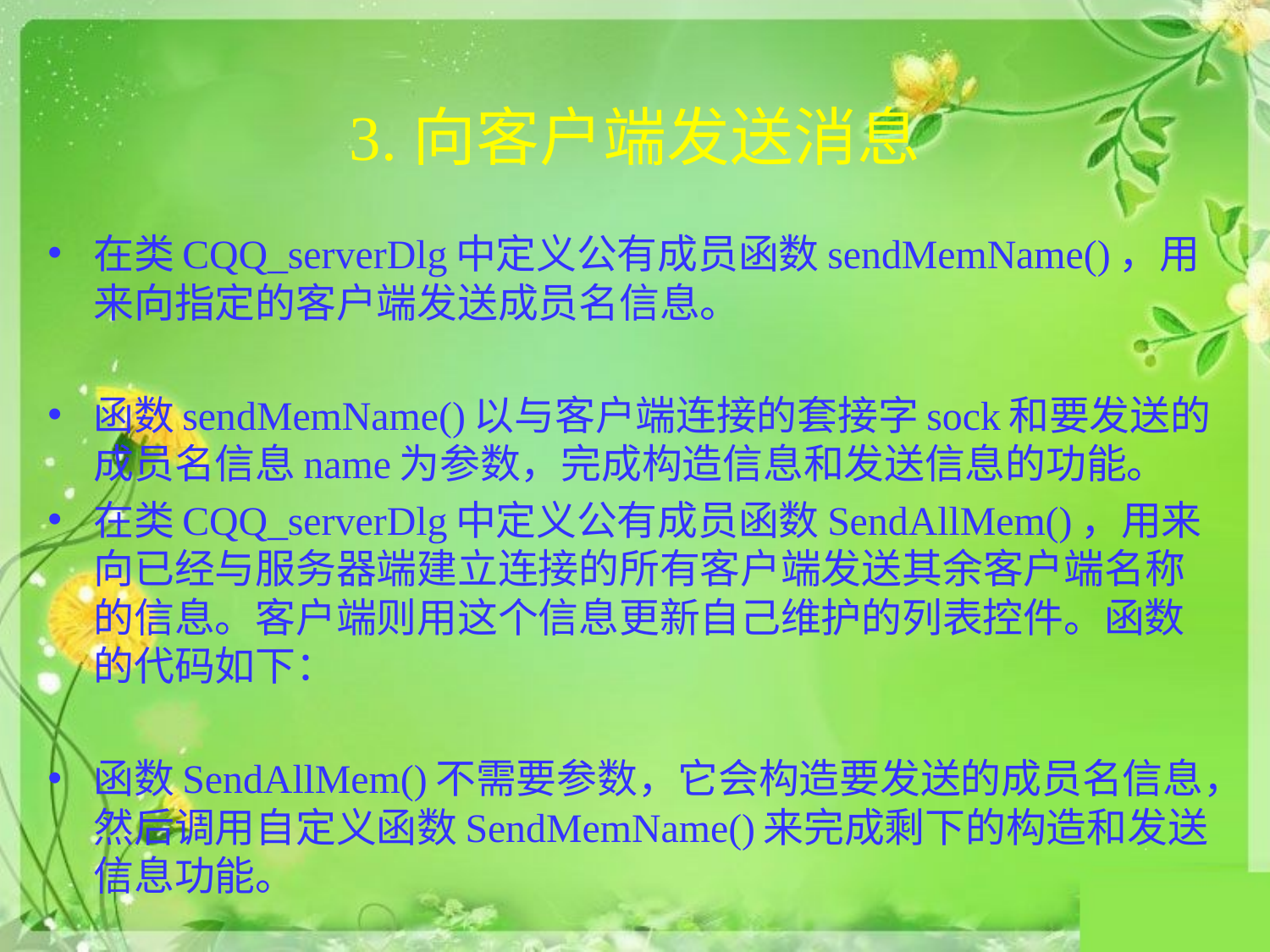

# 3.向客户端发送消息
在类CQQ_serverDlg中定义公有成员函数sendMemName()，用来向指定的客户端发送成员名信息。

函数sendMemName()以与客户端连接的套接字sock和要发送的成员名信息name为参数，完成构造信息和发送信息的功能。
在类CQQ_serverDlg中定义公有成员函数SendAllMem()，用来向已经与服务器端建立连接的所有客户端发送其余客户端名称的信息。客户端则用这个信息更新自己维护的列表控件。函数的代码如下：

函数SendAllMem()不需要参数，它会构造要发送的成员名信息，然后调用自定义函数SendMemName()来完成剩下的构造和发送信息功能。